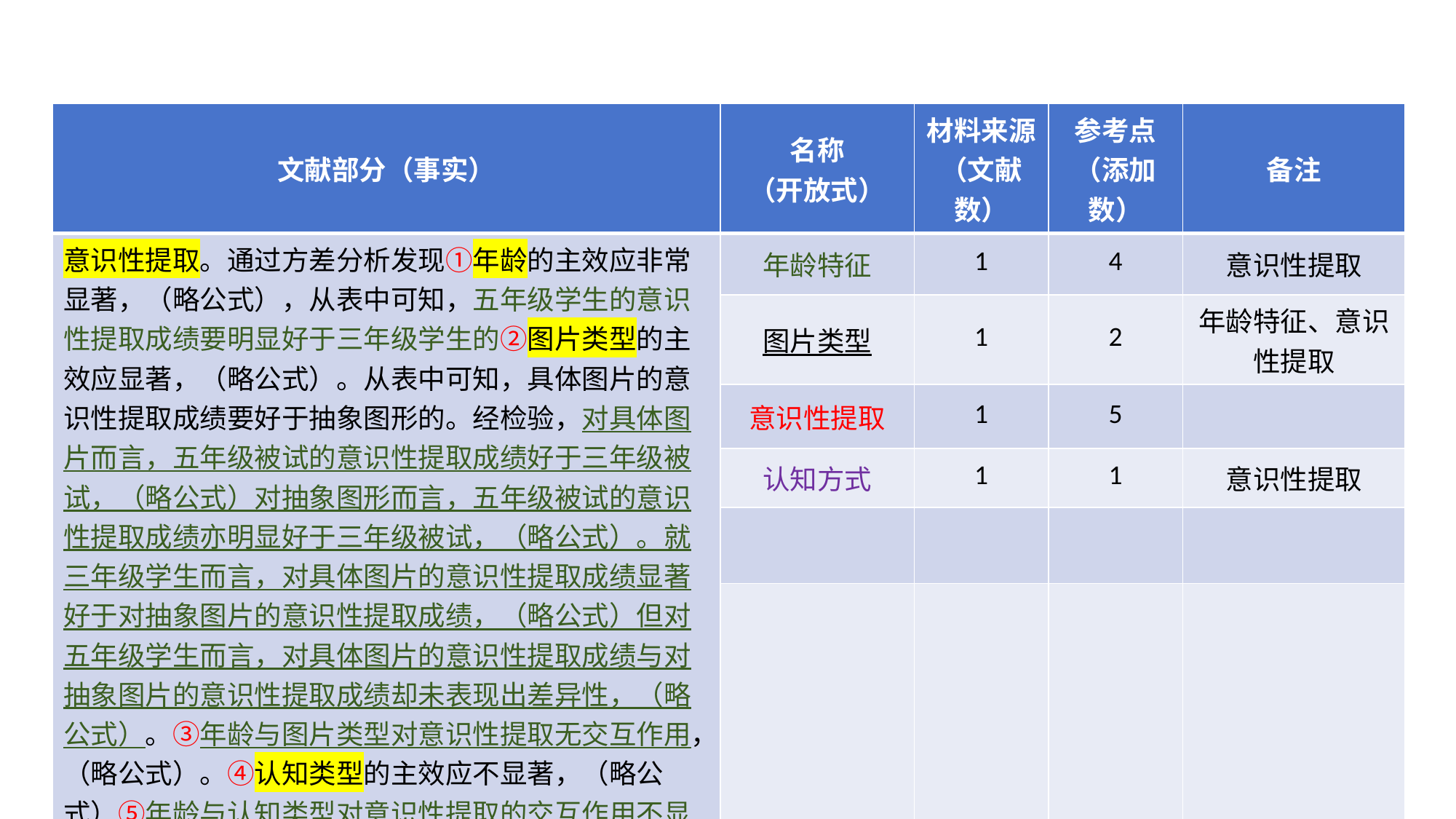

| 文献部分（事实） | 名称 （开放式） | 材料来源 （文献数） | 参考点 （添加数） | 备注 |
| --- | --- | --- | --- | --- |
| 意识性提取。通过方差分析发现①年龄的主效应非常显著，（略公式），从表中可知，五年级学生的意识性提取成绩要明显好于三年级学生的②图片类型的主效应显著，（略公式）。从表中可知，具体图片的意识性提取成绩要好于抽象图形的。经检验，对具体图片而言，五年级被试的意识性提取成绩好于三年级被试，（略公式）对抽象图形而言，五年级被试的意识性提取成绩亦明显好于三年级被试，（略公式）。就三年级学生而言，对具体图片的意识性提取成绩显著好于对抽象图片的意识性提取成绩，（略公式）但对五年级学生而言，对具体图片的意识性提取成绩与对抽象图片的意识性提取成绩却未表现出差异性，（略公式）。③年龄与图片类型对意识性提取无交互作用，（略公式）。④认知类型的主效应不显著，（略公式）⑤年龄与认知类型对意识性提取的交互作用不显著，（略公式）。 | 年龄特征 | 1 | 4 | 意识性提取 |
|  | 图片类型 | 1 | 2 | 年龄特征、意识性提取 |
|  | 意识性提取 | 1 | 5 |  |
|  | 认知方式 | 1 | 1 | 意识性提取 |
|  |  |  |  |  |
|  |  |  |  |  |